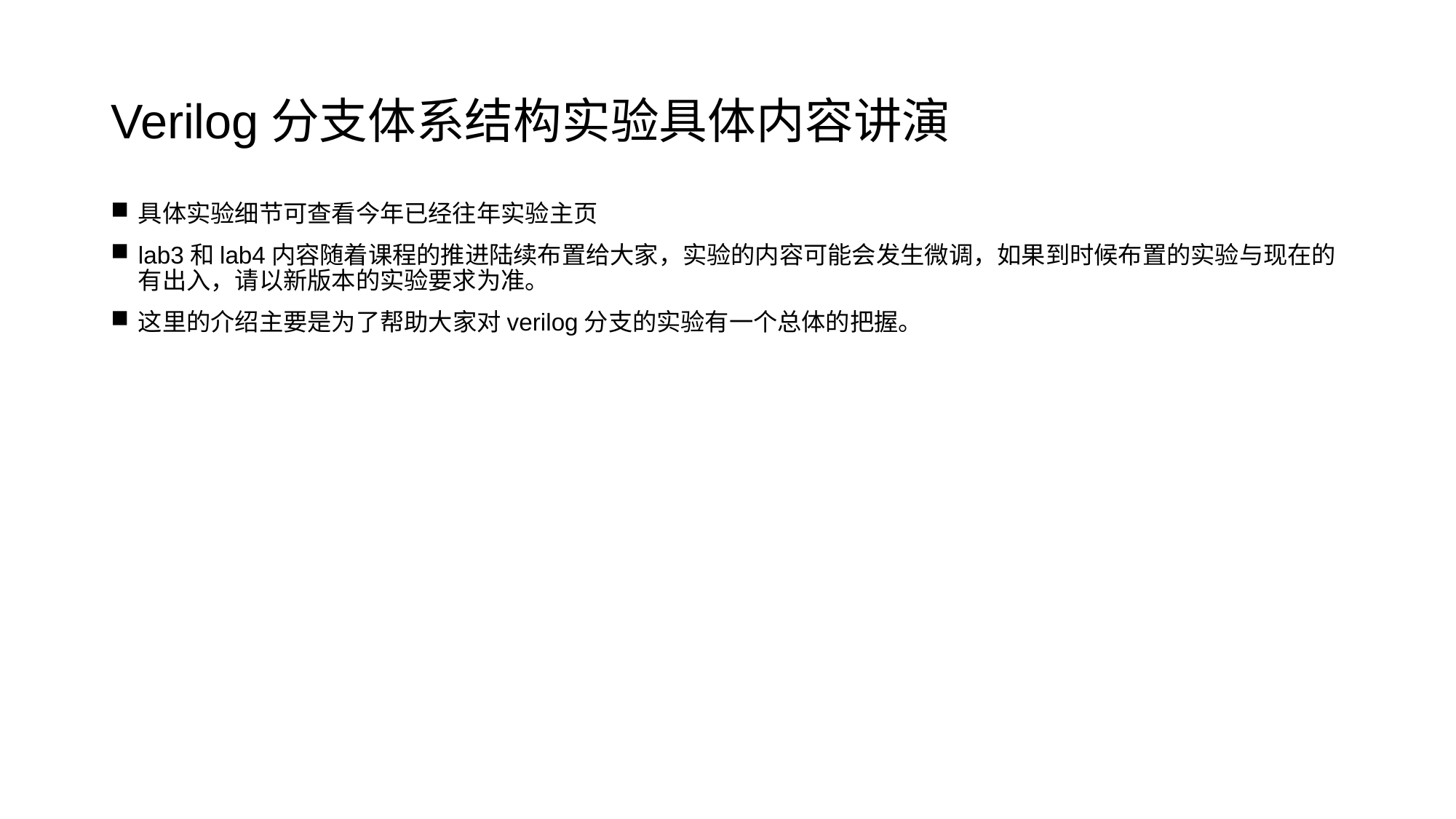

# Verilog分支体系结构实验具体内容讲演
具体实验细节可查看今年已经往年实验主页
lab3和lab4内容随着课程的推进陆续布置给大家，实验的内容可能会发生微调，如果到时候布置的实验与现在的有出入，请以新版本的实验要求为准。
这里的介绍主要是为了帮助大家对verilog分支的实验有一个总体的把握。